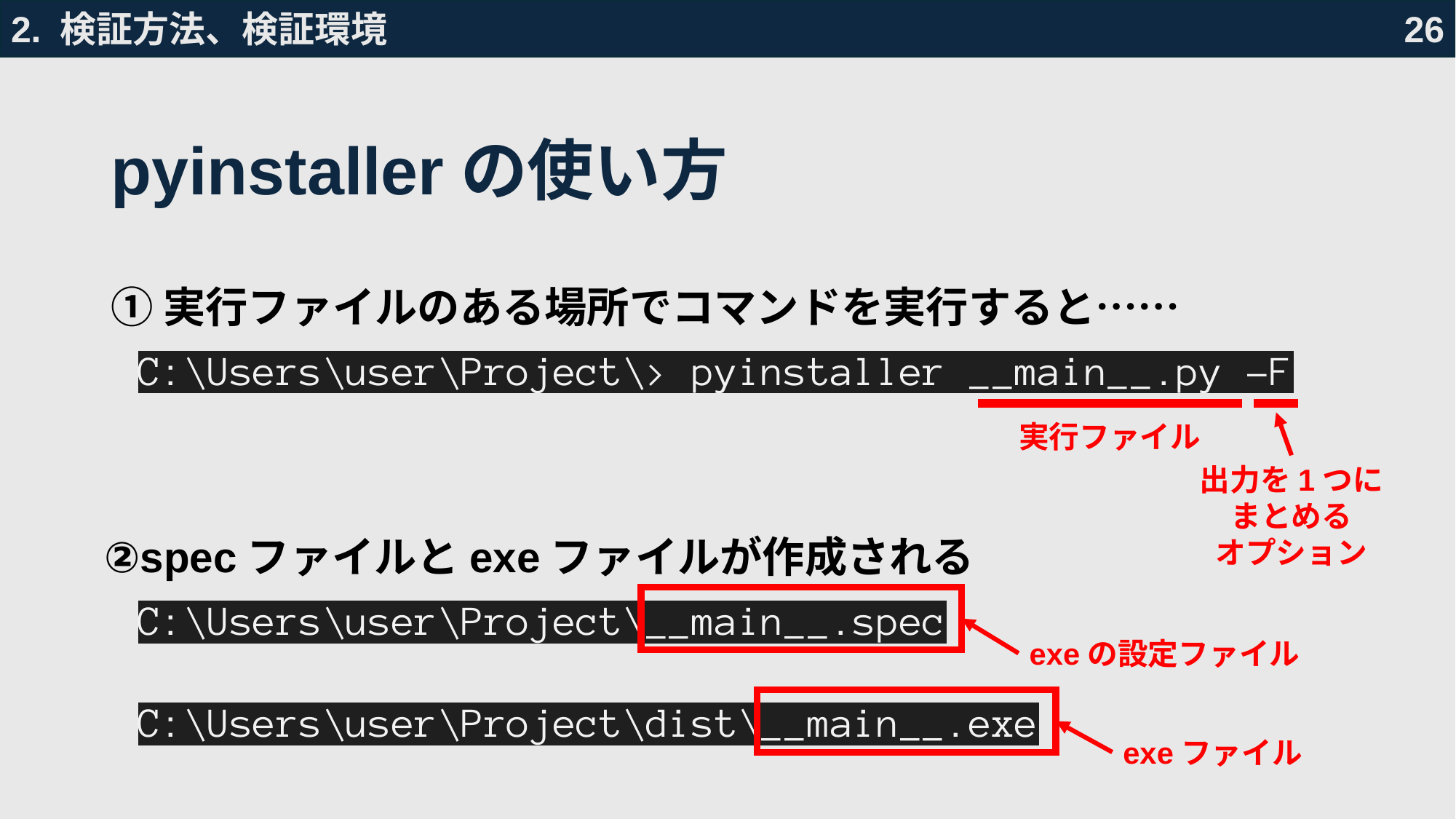

26
2. 検証方法、検証環境
# pyinstallerの使い方
①実行ファイルのある場所でコマンドを実行すると……
C:\Users\user\Project\> pyinstaller __main__.py -F
実行ファイル
出力を1つに
まとめる
オプション
②specファイルとexeファイルが作成される

C:\Users\user\Project\__main__.spec

C:\Users\user\Project\dist\__main__.exe
exeの設定ファイル

exeファイル